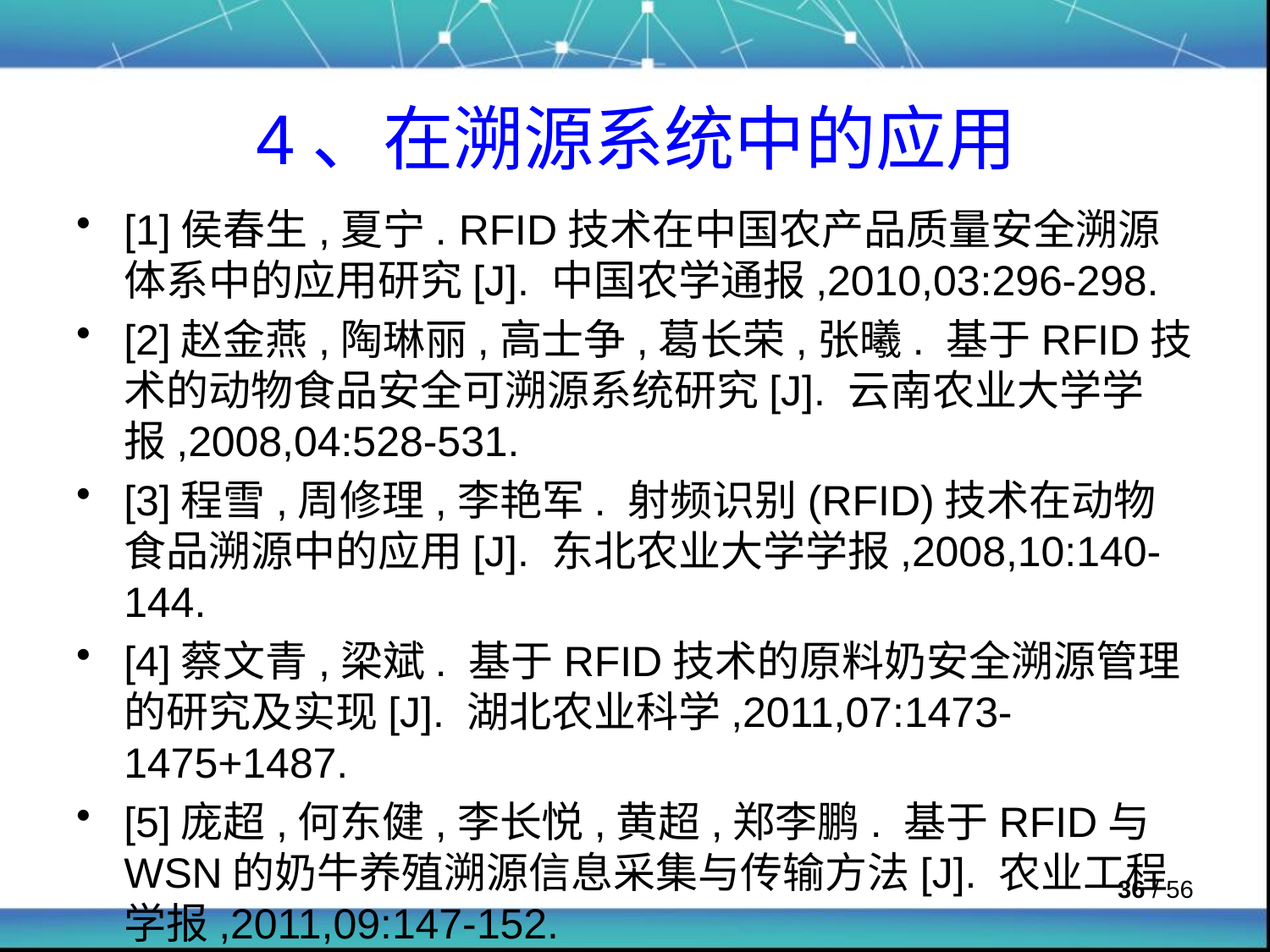

# 4、在溯源系统中的应用
[1]侯春生,夏宁. RFID技术在中国农产品质量安全溯源体系中的应用研究[J]. 中国农学通报,2010,03:296-298.
[2]赵金燕,陶琳丽,高士争,葛长荣,张曦. 基于RFID技术的动物食品安全可溯源系统研究[J]. 云南农业大学学报,2008,04:528-531.
[3]程雪,周修理,李艳军. 射频识别(RFID)技术在动物食品溯源中的应用[J]. 东北农业大学学报,2008,10:140-144.
[4]蔡文青,梁斌. 基于RFID技术的原料奶安全溯源管理的研究及实现[J]. 湖北农业科学,2011,07:1473-1475+1487.
[5]庞超,何东健,李长悦,黄超,郑李鹏. 基于RFID与WSN的奶牛养殖溯源信息采集与传输方法[J]. 农业工程学报,2011,09:147-152.

36 / 56